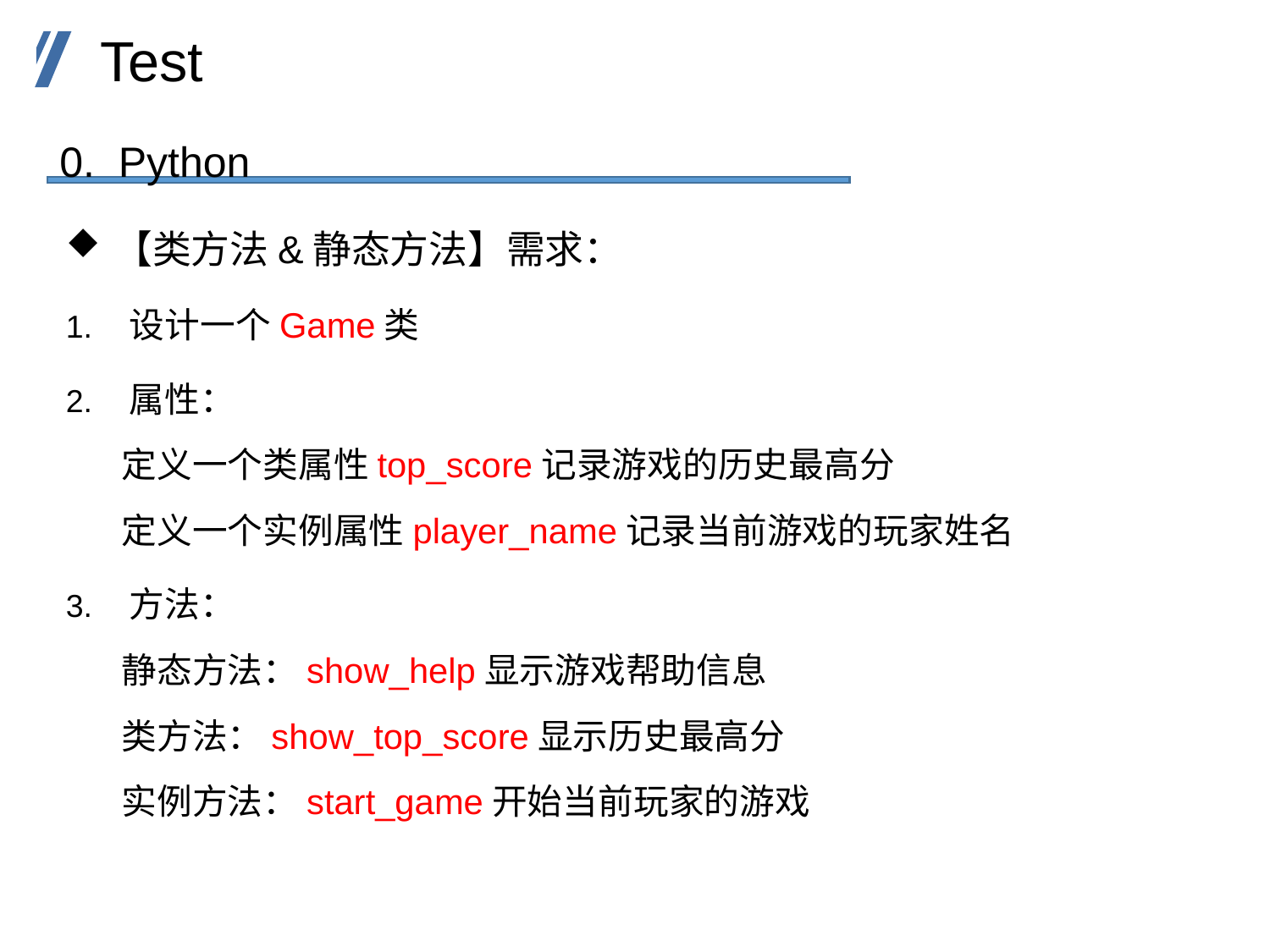

Test
0.  Python

【类方法&静态方法】需求：
设计一个Game类
属性：
      定义一个类属性top_score记录游戏的历史最高分
      定义一个实例属性player_name记录当前游戏的玩家姓名
方法：
      静态方法：show_help显示游戏帮助信息
      类方法：show_top_score显示历史最高分
      实例方法：start_game开始当前玩家的游戏